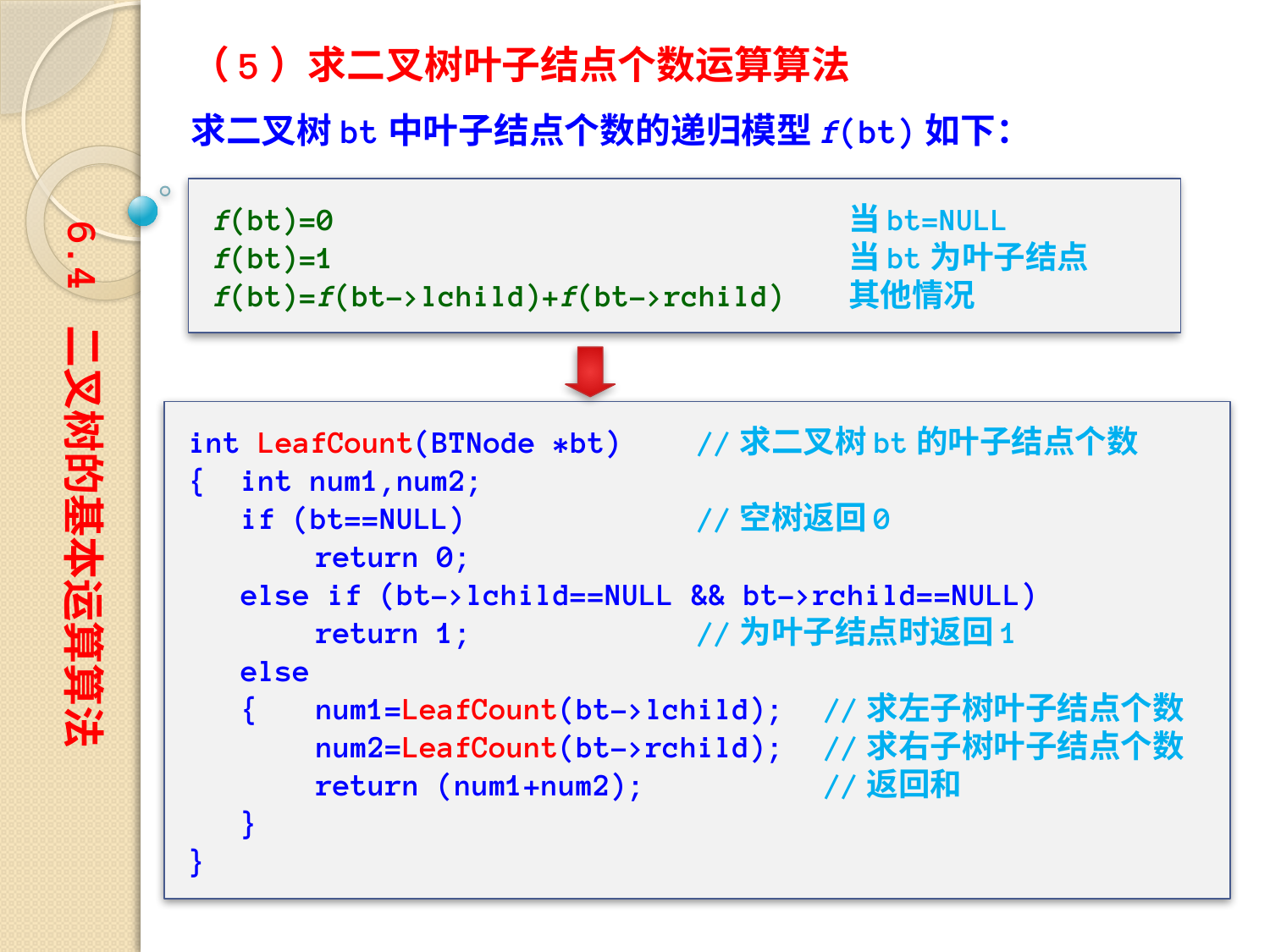

（5）求二叉树叶子结点个数运算算法
求二叉树bt中叶子结点个数的递归模型f(bt)如下：
f(bt)=0					当bt=NULL
f(bt)=1					当bt为叶子结点
f(bt)=f(bt->lchild)+f(bt->rchild)	其他情况
6.4 二叉树的基本运算算法

int LeafCount(BTNode *bt)	//求二叉树bt的叶子结点个数
{  int num1,num2;
   if (bt==NULL)		//空树返回0
	return 0;
   else if (bt->lchild==NULL && bt->rchild==NULL)
	return 1;		//为叶子结点时返回1
   else
   {	num1=LeafCount(bt->lchild);	//求左子树叶子结点个数
	num2=LeafCount(bt->rchild); 	//求右子树叶子结点个数
	return (num1+num2);		//返回和
   }
}